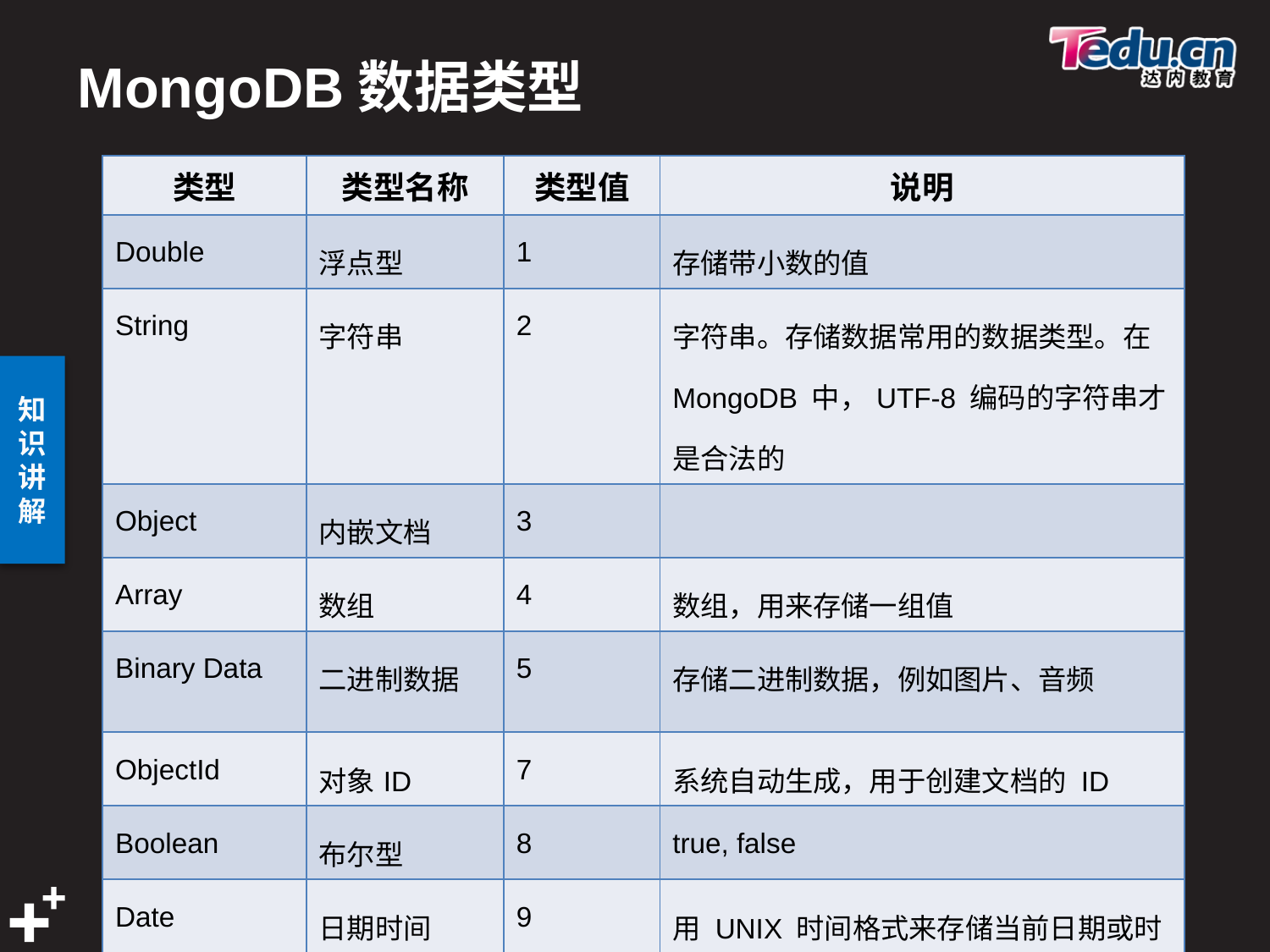

# MongoDB数据类型
| 类型 | 类型名称 | 类型值 | 说明 |
| --- | --- | --- | --- |
| Double | 浮点型 | 1 | 存储带小数的值 |
| String | 字符串 | 2 | 字符串。存储数据常用的数据类型。在 MongoDB 中，UTF-8 编码的字符串才是合法的 |
| Object | 内嵌文档 | 3 |  |
| Array | 数组 | 4 | 数组，用来存储一组值 |
| Binary Data | 二进制数据 | 5 | 存储二进制数据，例如图片、音频 |
| ObjectId | 对象ID | 7 | 系统自动生成，用于创建文档的 ID |
| Boolean | 布尔型 | 8 | true, false |
| Date | 日期时间 | 9 | 用 UNIX 时间格式来存储当前日期或时间 |